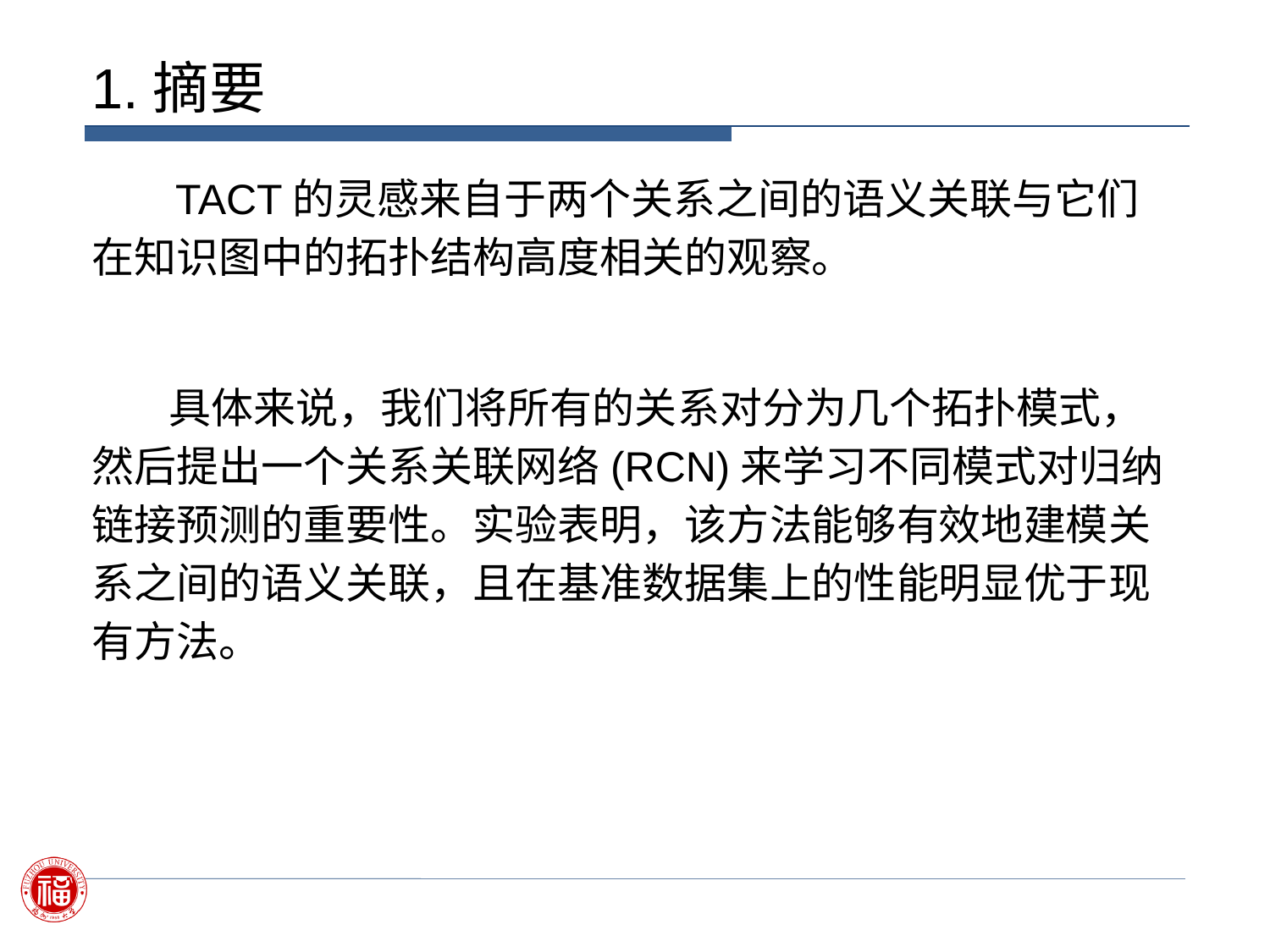

# 1.摘要
       TACT的灵感来自于两个关系之间的语义关联与它们在知识图中的拓扑结构高度相关的观察。

       具体来说，我们将所有的关系对分为几个拓扑模式，然后提出一个关系关联网络(RCN)来学习不同模式对归纳链接预测的重要性。实验表明，该方法能够有效地建模关系之间的语义关联，且在基准数据集上的性能明显优于现有方法。